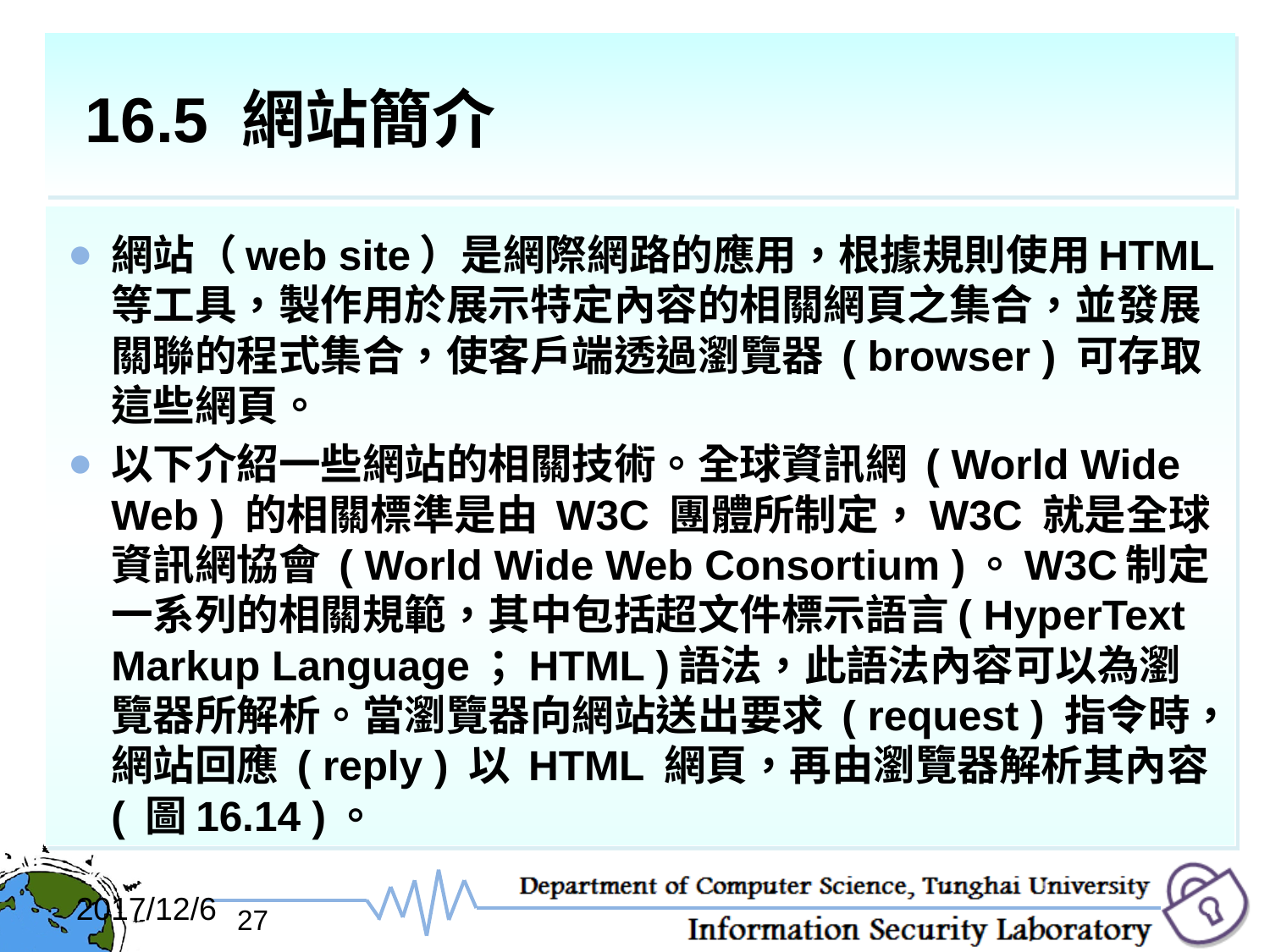

# 16.5 網站簡介
網站（web site）是網際網路的應用，根據規則使用HTML等工具，製作用於展示特定內容的相關網頁之集合，並發展關聯的程式集合，使客戶端透過瀏覽器 ( browser ) 可存取這些網頁。
以下介紹一些網站的相關技術。全球資訊網 ( World Wide Web ) 的相關標準是由 W3C 團體所制定，W3C 就是全球資訊網協會 ( World Wide Web Consortium )。W3C制定一系列的相關規範，其中包括超文件標示語言( HyperText Markup Language；HTML )語法，此語法內容可以為瀏覽器所解析。當瀏覽器向網站送出要求 ( request ) 指令時，網站回應 ( reply ) 以 HTML 網頁，再由瀏覽器解析其內容 ( 圖16.14 )。
2017/12/6
27